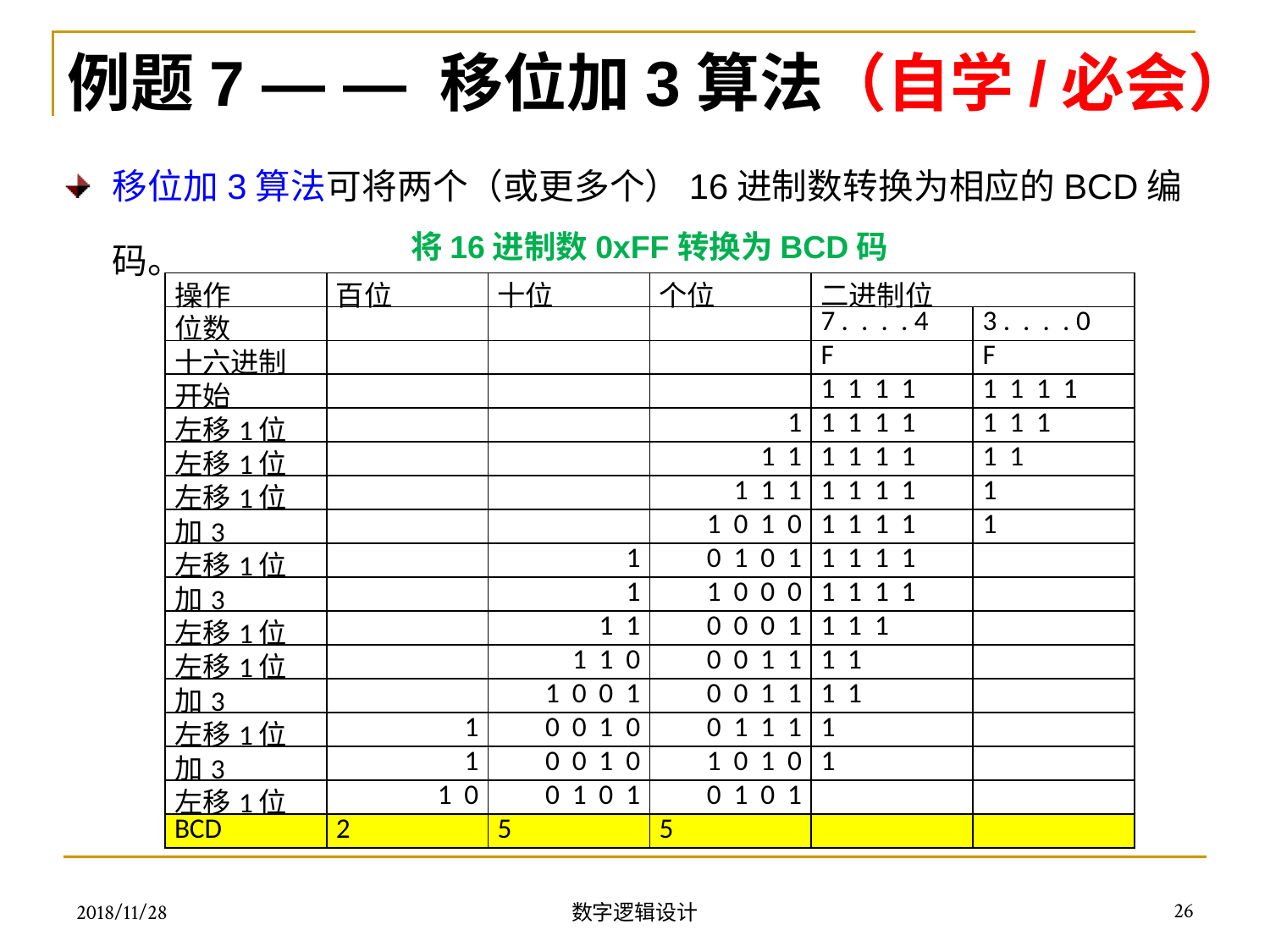

例题7 — — 移位加3算法（自学/必会）
移位加3算法可将两个（或更多个）16进制数转换为相应的BCD编码。
将16进制数0xFF转换为BCD码
| 操作 | 百位 | 十位 | 个位 | 二进制位 |  |
| --- | --- | --- | --- | --- | --- |
| 位数 |  |  |  | 7 . . . . 4 | 3 . . . . 0 |
| 十六进制 |  |  |  | F | F |
| 开始 |  |  |  | 1 1 1 1 | 1 1 1 1 |
| 左移1位 |  |  | 1 | 1 1 1 1 | 1 1 1 |
| 左移1位 |  |  | 1 1 | 1 1 1 1 | 1 1 |
| 左移1位 |  |  | 1 1 1 | 1 1 1 1 | 1 |
| 加3 |  |  | 1 0 1 0 | 1 1 1 1 | 1 |
| 左移1位 |  | 1 | 0 1 0 1 | 1 1 1 1 |  |
| 加3 |  | 1 | 1 0 0 0 | 1 1 1 1 |  |
| 左移1位 |  | 1 1 | 0 0 0 1 | 1 1 1 |  |
| 左移1位 |  | 1 1 0 | 0 0 1 1 | 1 1 |  |
| 加3 |  | 1 0 0 1 | 0 0 1 1 | 1 1 |  |
| 左移1位 | 1 | 0 0 1 0 | 0 1 1 1 | 1 |  |
| 加3 | 1 | 0 0 1 0 | 1 0 1 0 | 1 |  |
| 左移1位 | 1 0 | 0 1 0 1 | 0 1 0 1 |  |  |
| BCD | 2 | 5 | 5 |  |  |
2018/11/28
26
数字逻辑设计